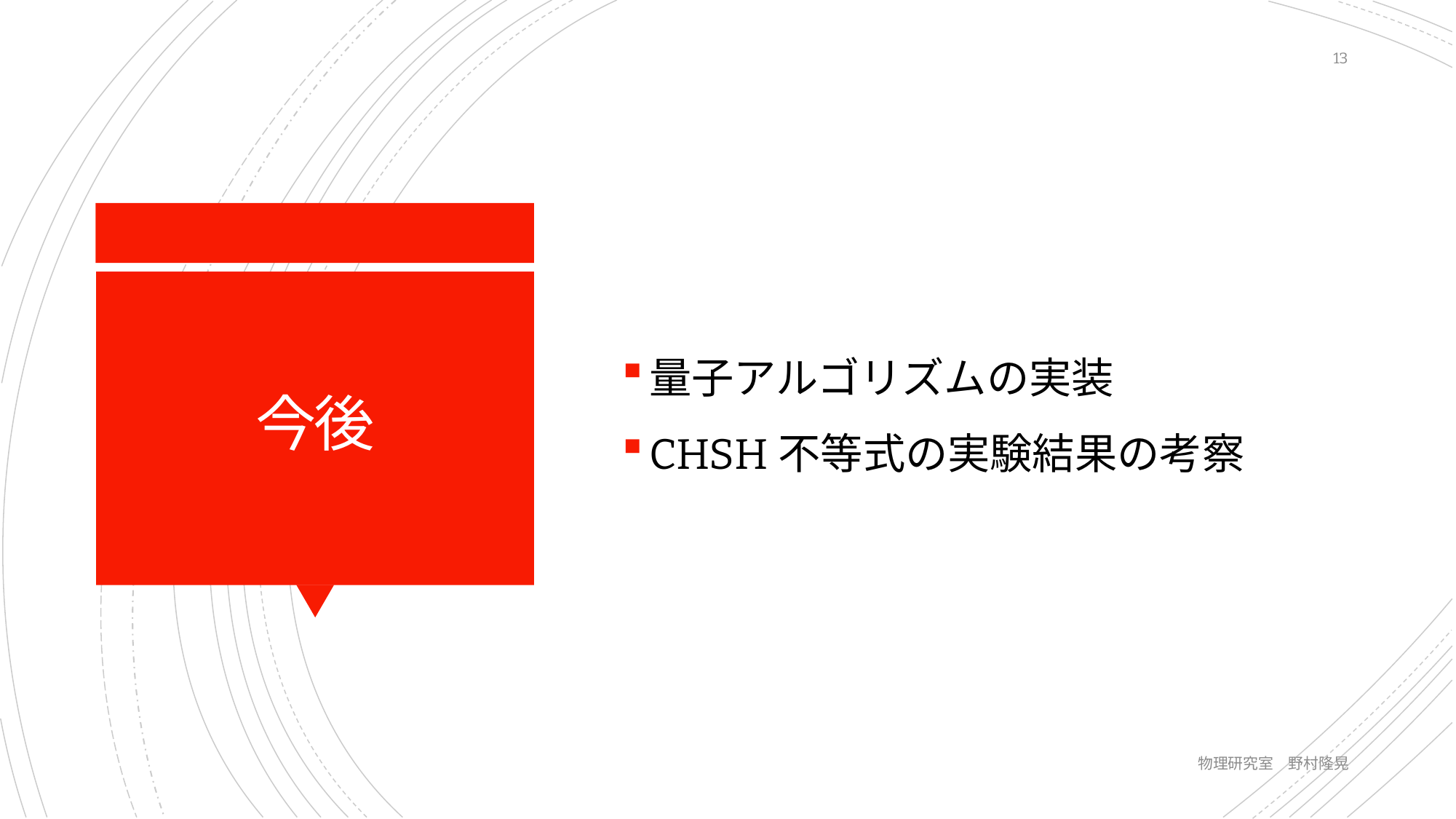

13
量子アルゴリズムの実装
CHSH不等式の実験結果の考察
# 今後
物理研究室　野村隆晃